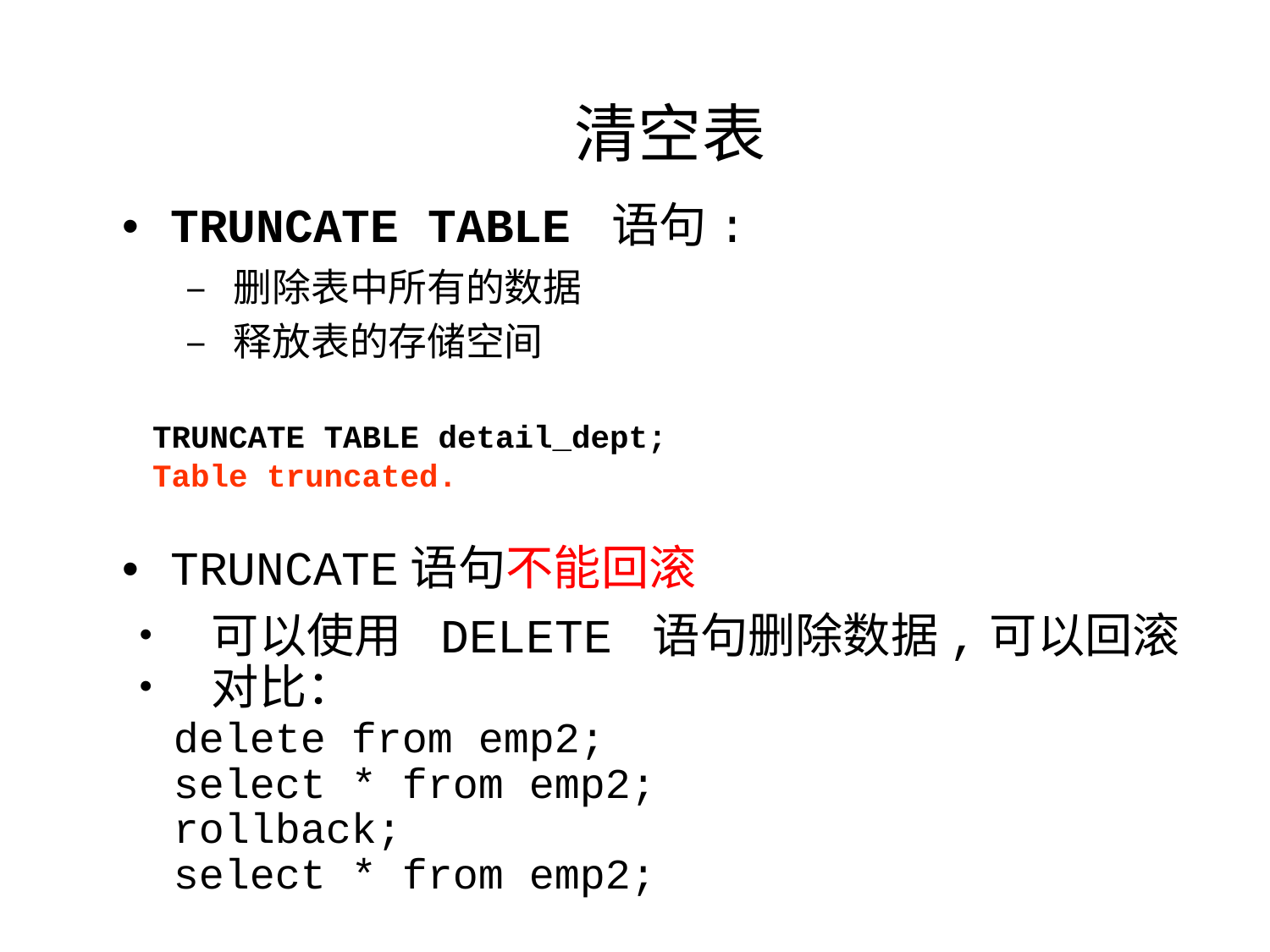

清空表
• TRUNCATE TABLE 语句:
– 删除表中所有的数据
– 释放表的存储空间
TRUNCATE TABLE detail_dept;
Table truncated.
• TRUNCATE语句不能回滚
• 可以使用 DELETE 语句删除数据,可以回滚
• 对比：
delete from emp2;
select * from emp2;
rollback;
select * from emp2;